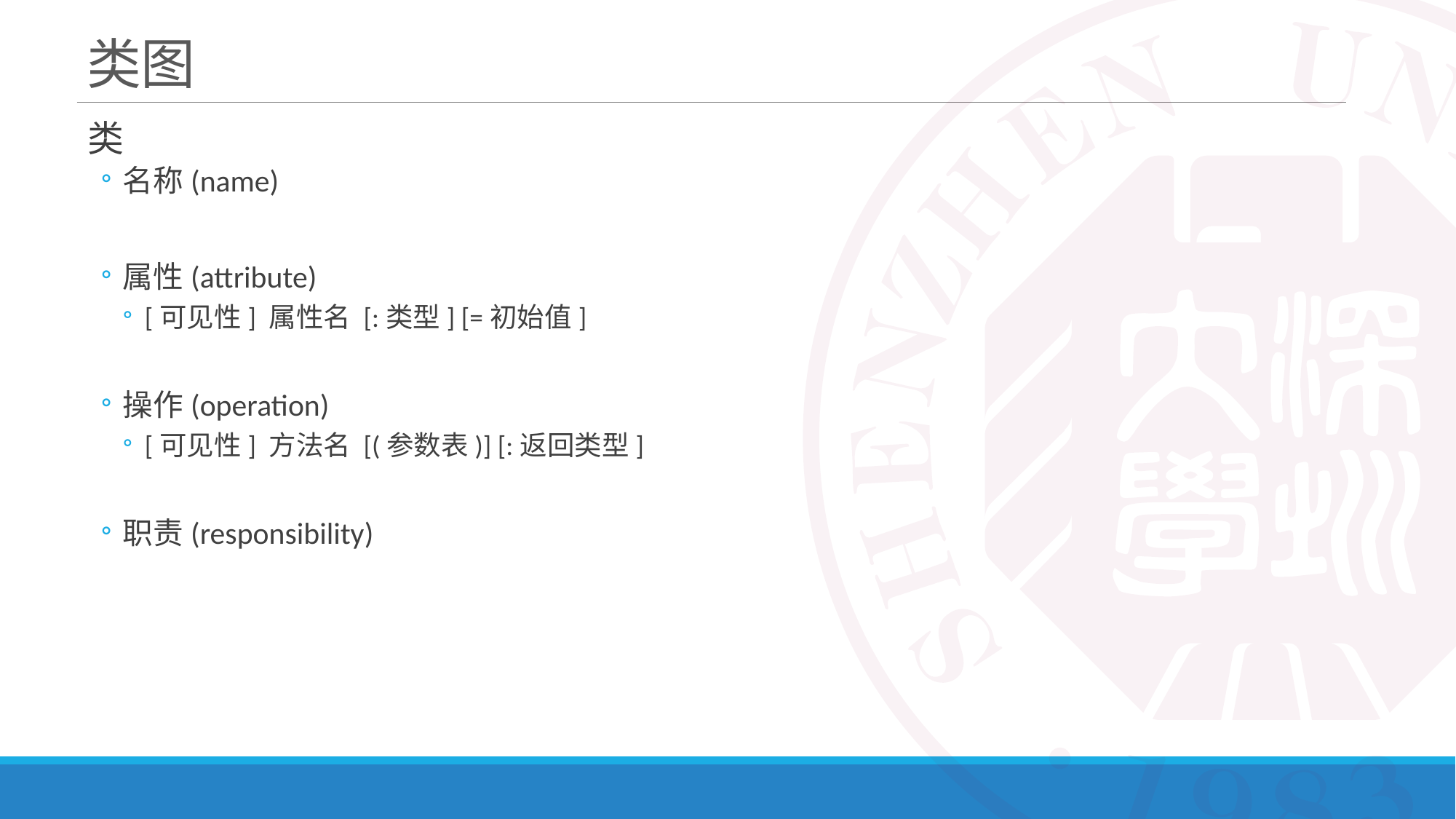

# 类图
类
名称(name)

属性(attribute)
[可见性] 属性名 [:类型] [=初始值]

操作(operation)
[可见性] 方法名 [(参数表)] [:返回类型]

职责(responsibility)